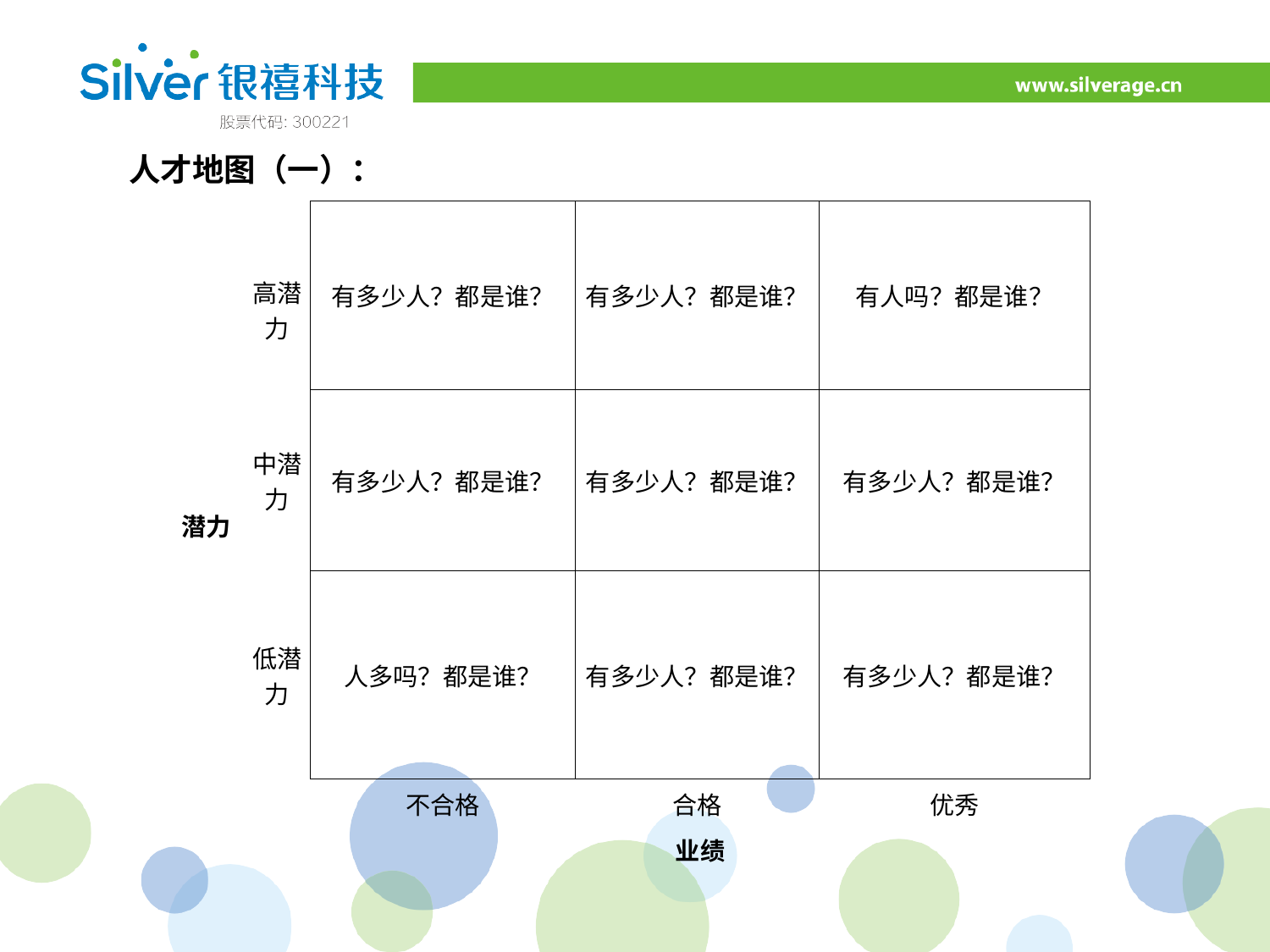

人才地图（一）：
|  |  | 有多少人？都是谁？ | 有多少人？都是谁？ | 有人吗？都是谁？ |
| --- | --- | --- | --- | --- |
| 潜力 | 高潜力 |  |  |  |
|  | 中潜力 | 有多少人？都是谁？ | 有多少人？都是谁？ | 有多少人？都是谁？ |
|  | 低潜力 | 人多吗？都是谁？ | 有多少人？都是谁？ | 有多少人？都是谁？ |
|  |  | 不合格 | 合格 | 优秀 |
|  |  | 业绩 |  |  |